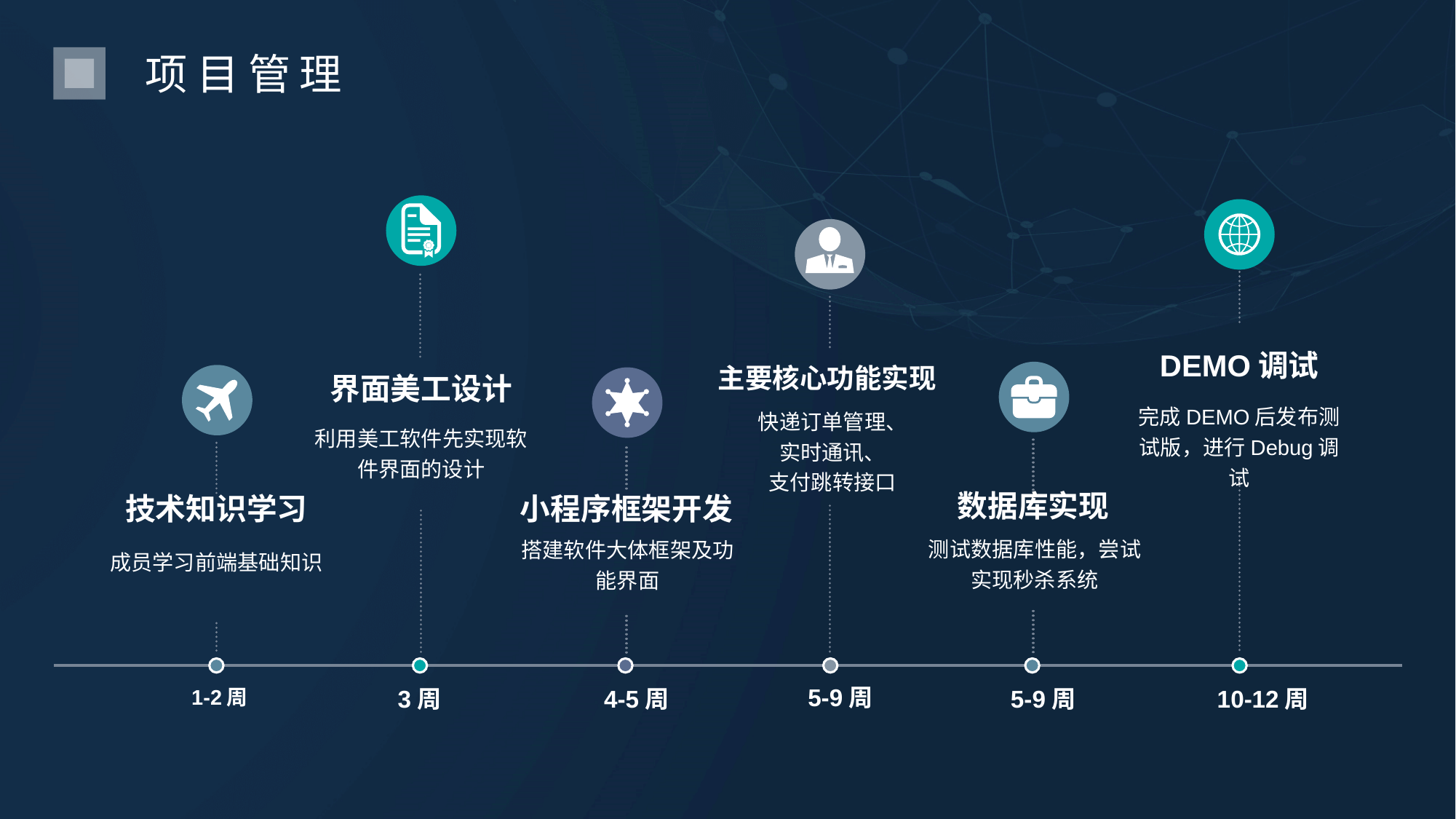

项目管理

DEMO调试

界面美工设计

完成DEMO后发布测试版，进行Debug调试
快递订单管理、
实时通讯、
支付跳转接口

利用美工软件先实现软件界面的设计
数据库实现
小程序框架开发

技术知识学习
测试数据库性能，尝试实现秒杀系统
搭建软件大体框架及功能界面

成员学习前端基础知识

5-9周
1-2周
3周
4-5周
5-9周
10-12周
主要核心功能实现